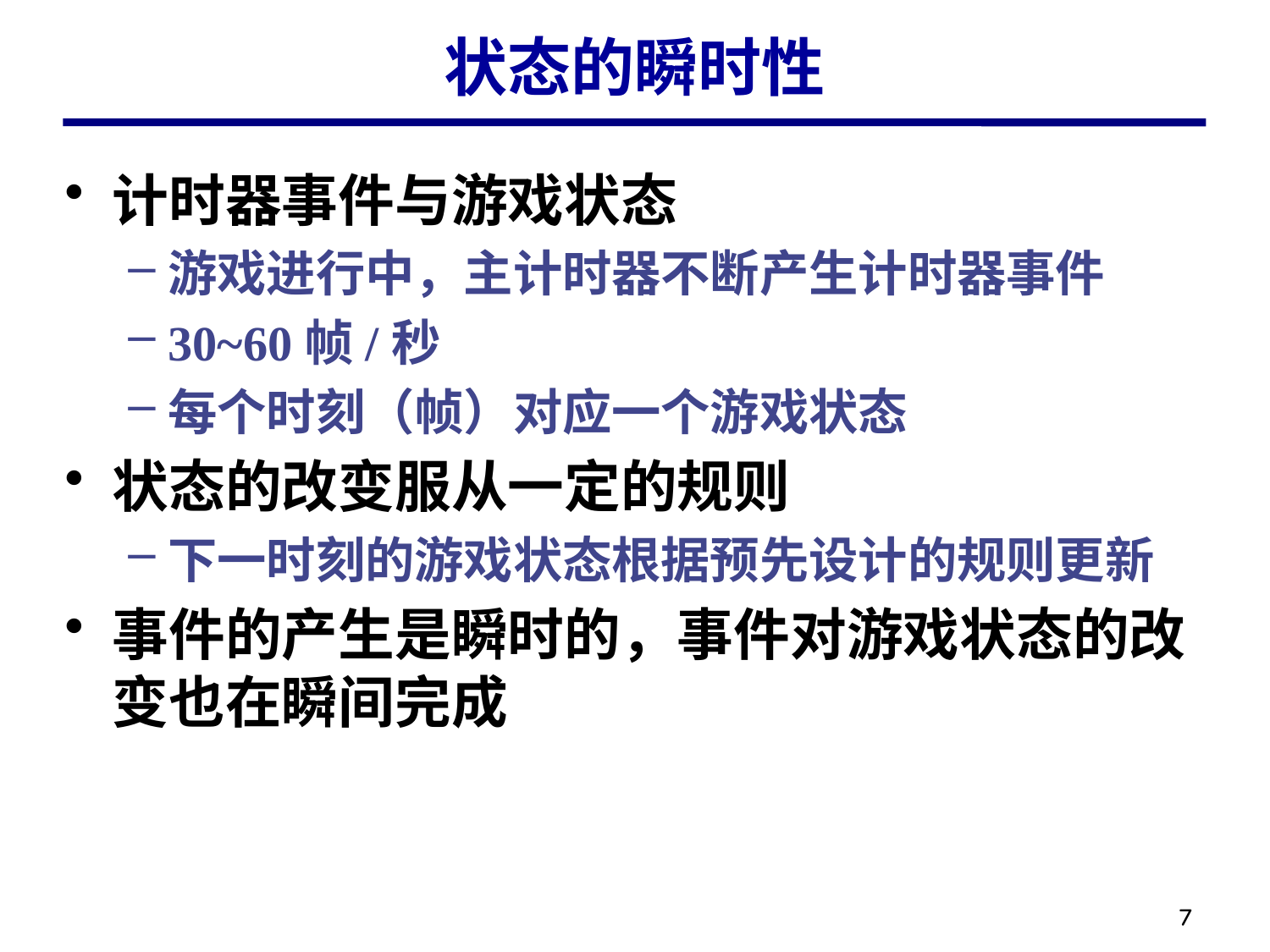

# 状态的瞬时性
计时器事件与游戏状态
游戏进行中，主计时器不断产生计时器事件
30~60帧/秒
每个时刻（帧）对应一个游戏状态
状态的改变服从一定的规则
下一时刻的游戏状态根据预先设计的规则更新
事件的产生是瞬时的，事件对游戏状态的改变也在瞬间完成